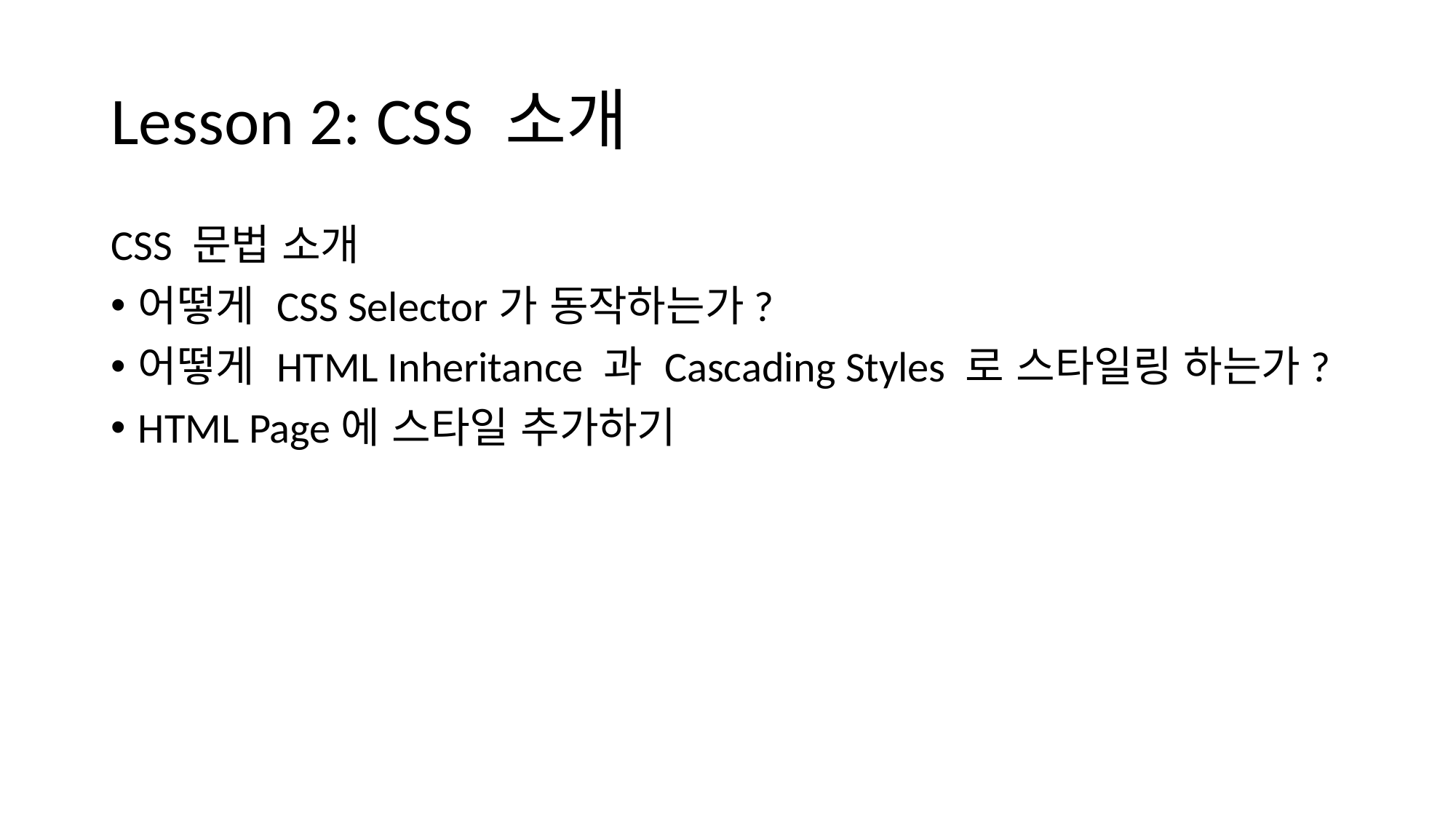

# Lesson 2: CSS 소개
CSS 문법 소개
어떻게 CSS Selector가 동작하는가?
어떻게 HTML Inheritance 과 Cascading Styles 로 스타일링 하는가?
HTML Page에 스타일 추가하기